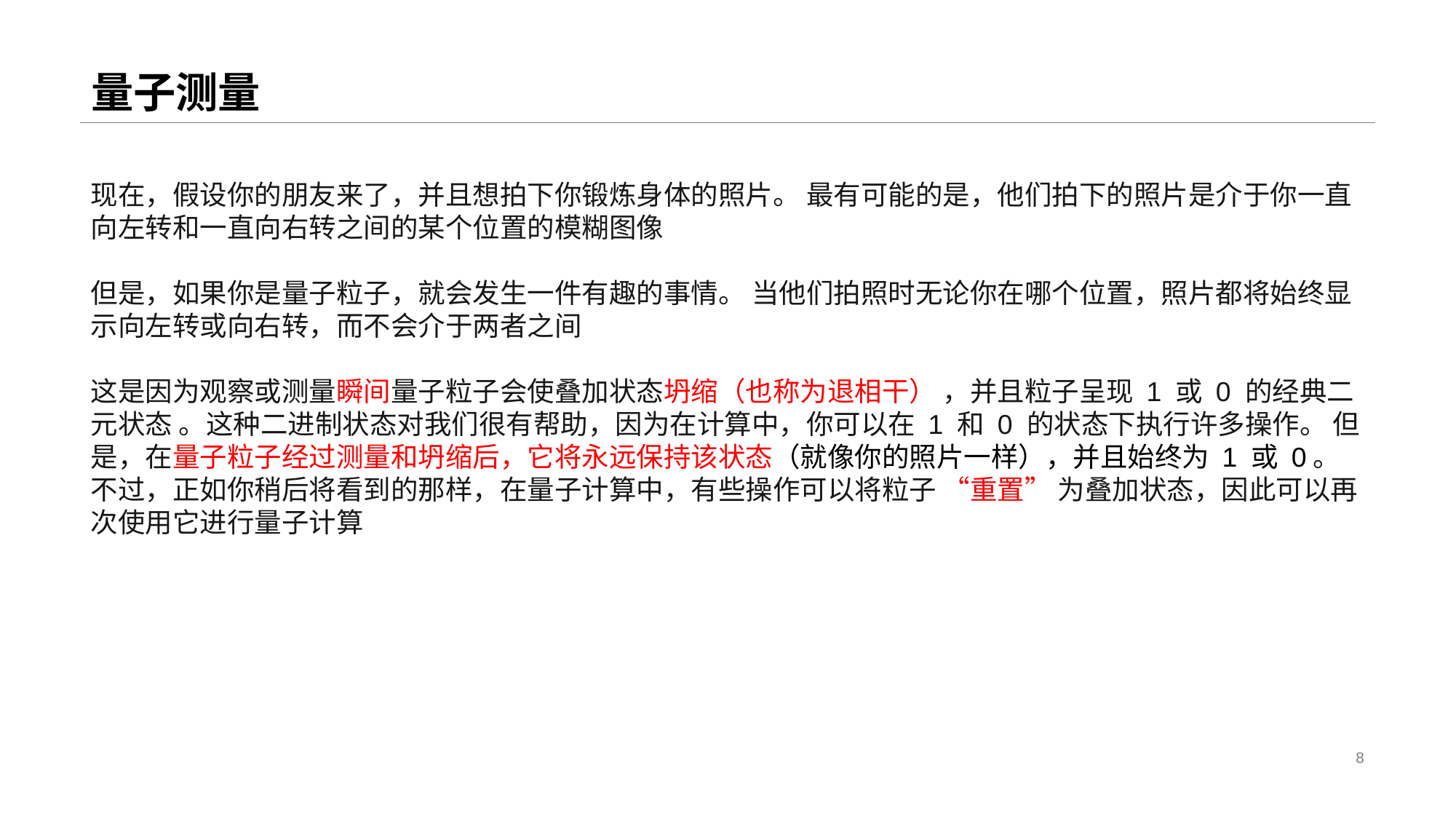

# 量子测量
现在，假设你的朋友来了，并且想拍下你锻炼身体的照片。 最有可能的是，他们拍下的照片是介于你一直向左转和一直向右转之间的某个位置的模糊图像

但是，如果你是量子粒子，就会发生一件有趣的事情。 当他们拍照时无论你在哪个位置，照片都将始终显示向左转或向右转，而不会介于两者之间

这是因为观察或测量瞬间量子粒子会使叠加状态坍缩（也称为退相干） ，并且粒子呈现 1 或 0 的经典二元状态 。这种二进制状态对我们很有帮助，因为在计算中，你可以在 1 和 0 的状态下执行许多操作。 但是，在量子粒子经过测量和坍缩后，它将永远保持该状态（就像你的照片一样），并且始终为 1 或 0。 不过，正如你稍后将看到的那样，在量子计算中，有些操作可以将粒子 “重置” 为叠加状态，因此可以再次使用它进行量子计算
8